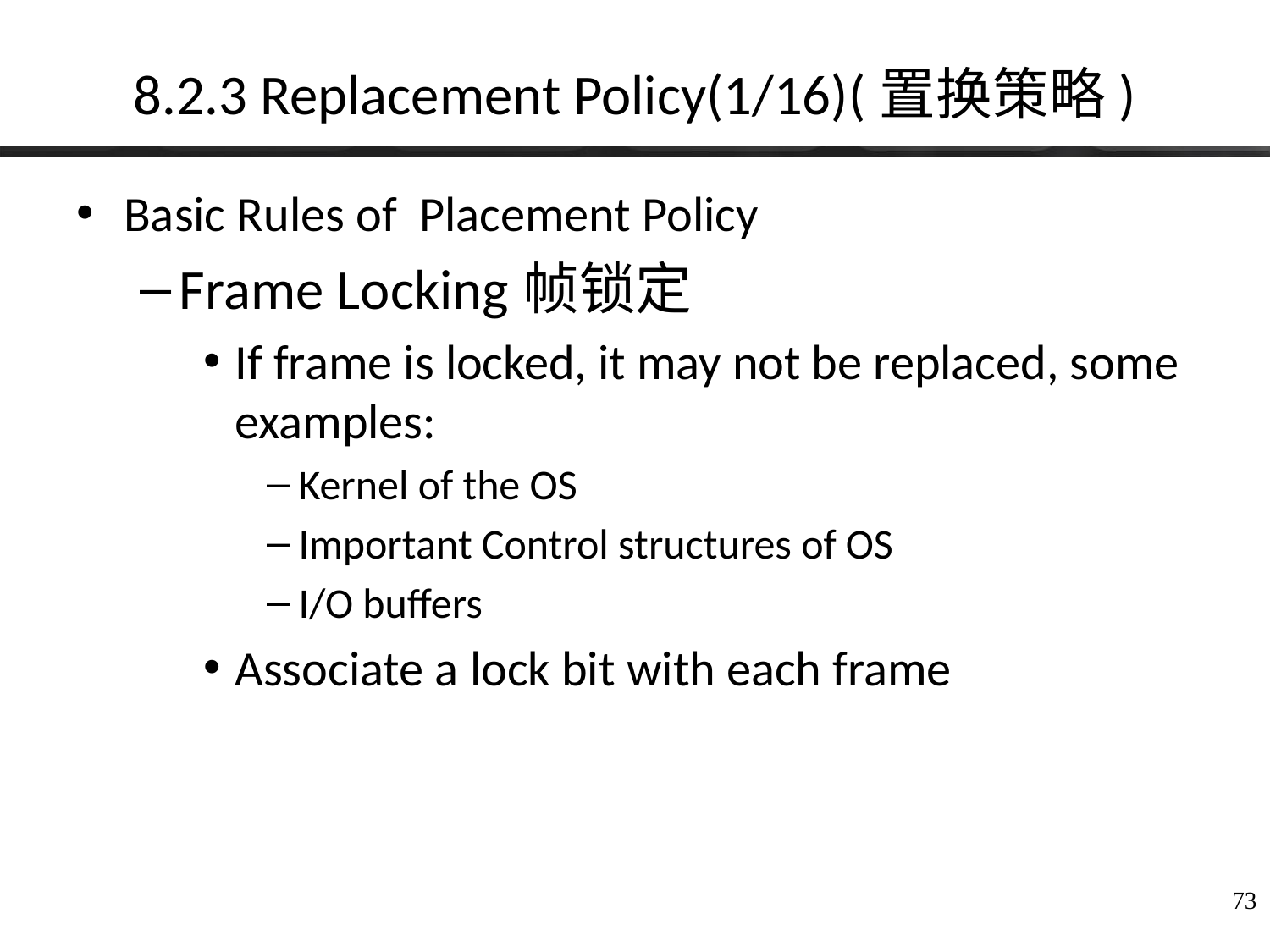

# 8.2.3 Replacement Policy(1/16)(置换策略)
Basic Rules of  Placement Policy
Frame Locking帧锁定
If frame is locked, it may not be replaced, some examples:
Kernel of the OS
Important Control structures of OS
I/O buffers
Associate a lock bit with each frame

73